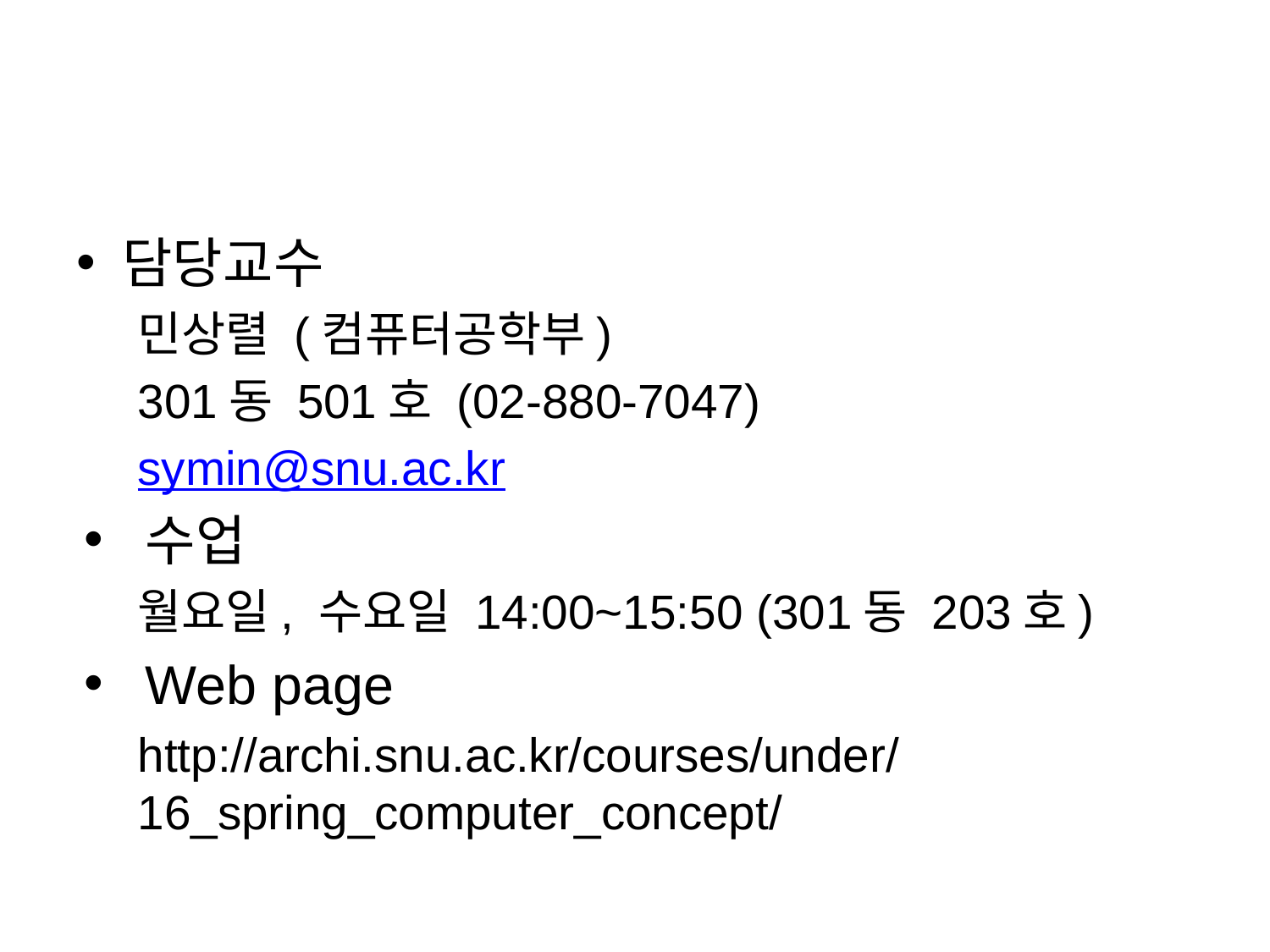

#
담당교수
민상렬 (컴퓨터공학부)
301동 501호 (02-880-7047)
symin@snu.ac.kr
수업
월요일, 수요일 14:00~15:50 (301동 203호)
Web page
http://archi.snu.ac.kr/courses/under/16_spring_computer_concept/